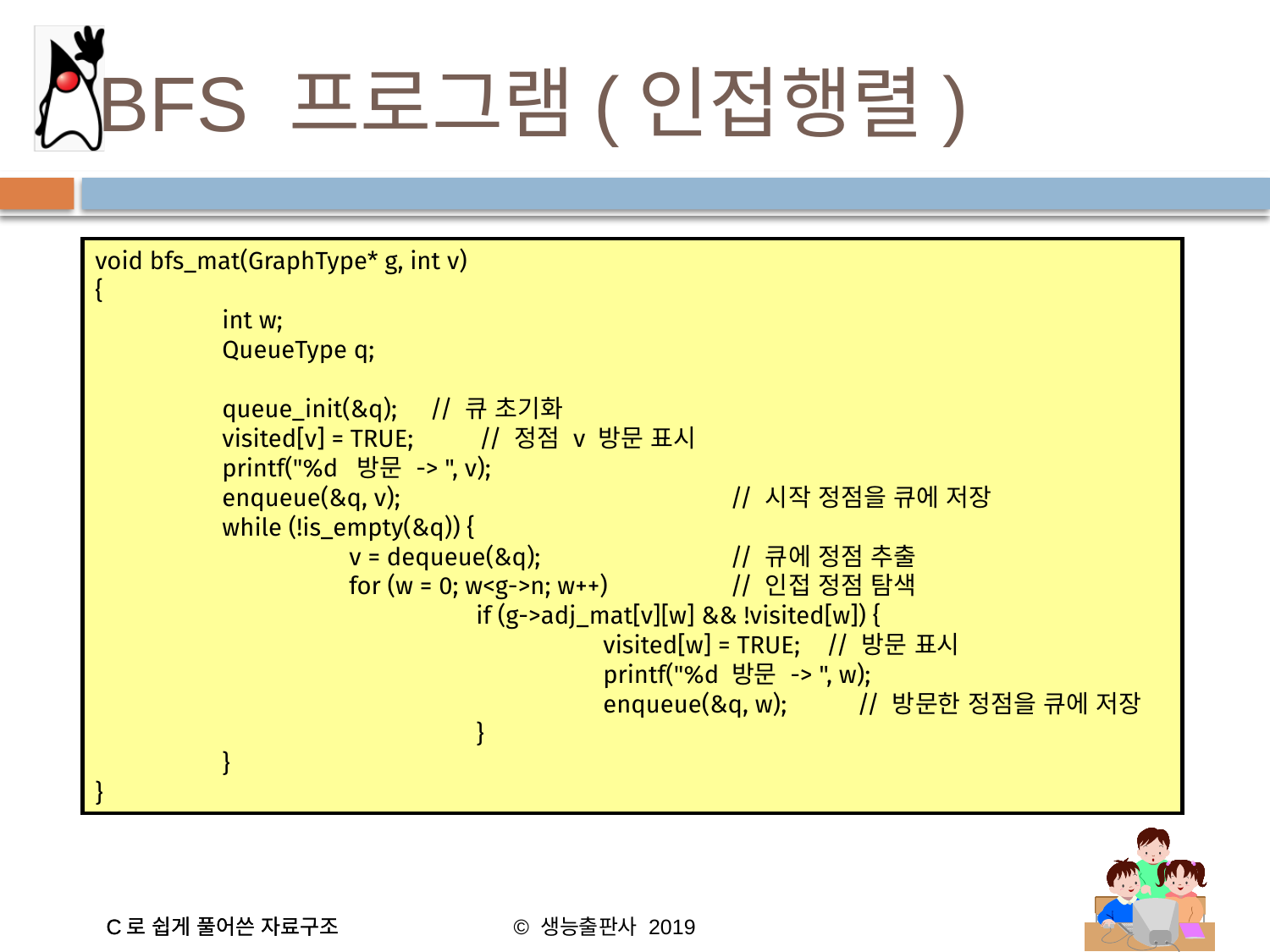

# BFS 프로그램(인접행렬)
void bfs_mat(GraphType* g, int v)
{
	int w;
	QueueType q;

	queue_init(&q);     // 큐 초기화
	visited[v] = TRUE;          // 정점 v 방문 표시
	printf("%d  방문 -> ", v);
	enqueue(&q, v);			// 시작 정점을 큐에 저장
	while (!is_empty(&q)) {
		v = dequeue(&q);		// 큐에 정점 추출
		for (w = 0; w<g->n; w++)	// 인접 정점 탐색
			if (g->adj_mat[v][w] && !visited[w]) {
				visited[w] = TRUE;    // 방문 표시
				printf("%d 방문 -> ", w);
				enqueue(&q, w); 	// 방문한 정점을 큐에 저장
			}
	}
}